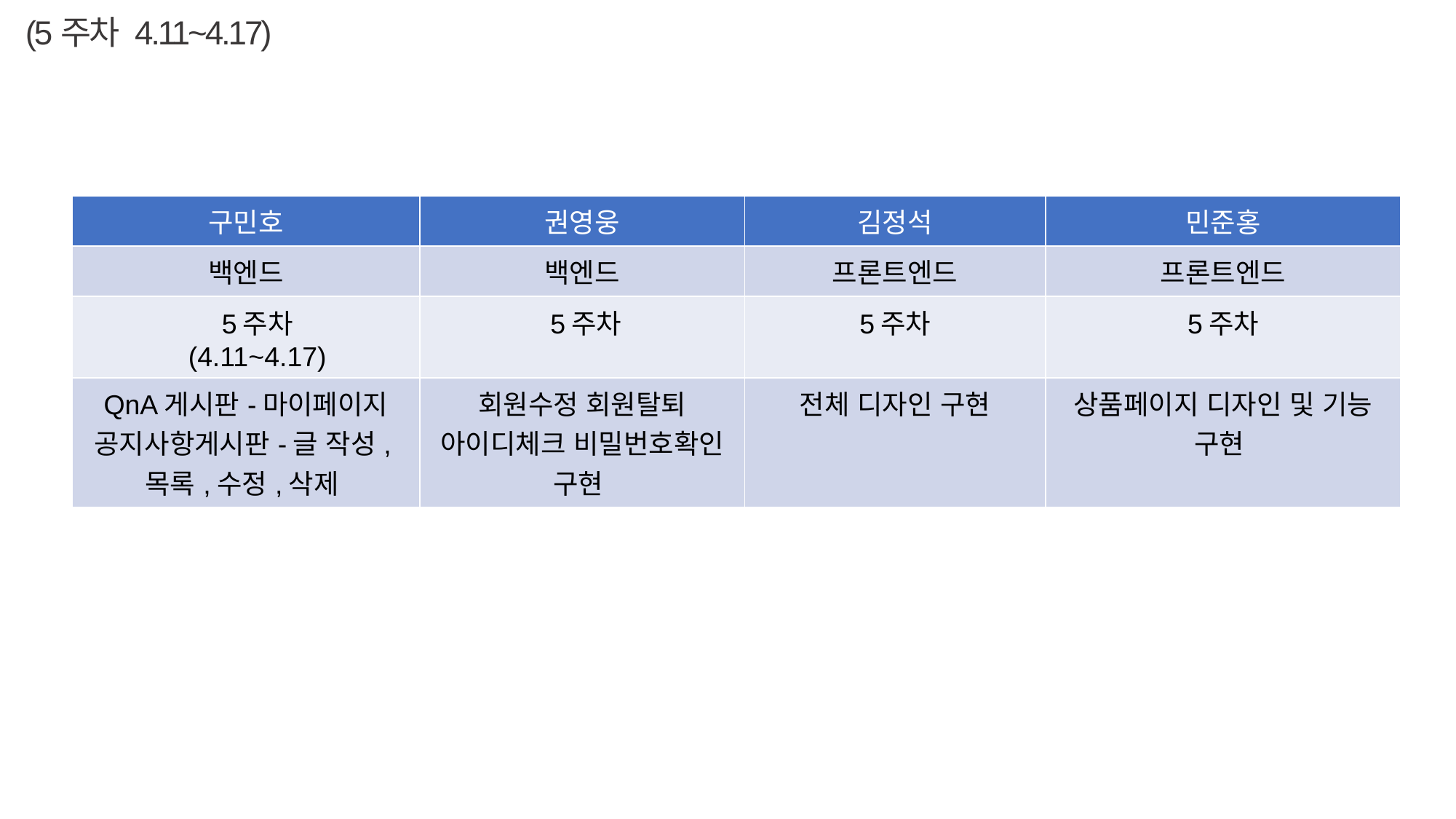

(5주차 4.11~4.17)
| 구민호 | 권영웅 | 김정석 | 민준홍 |
| --- | --- | --- | --- |
| 백엔드 | 백엔드 | 프론트엔드 | 프론트엔드 |
| 5주차 (4.11~4.17) | 5주차 | 5주차 | 5주차 |
| QnA게시판-마이페이지 공지사항게시판-글 작성,목록,수정,삭제 | 회원수정 회원탈퇴 아이디체크 비밀번호확인 구현 | 전체 디자인 구현 | 상품페이지 디자인 및 기능 구현 |